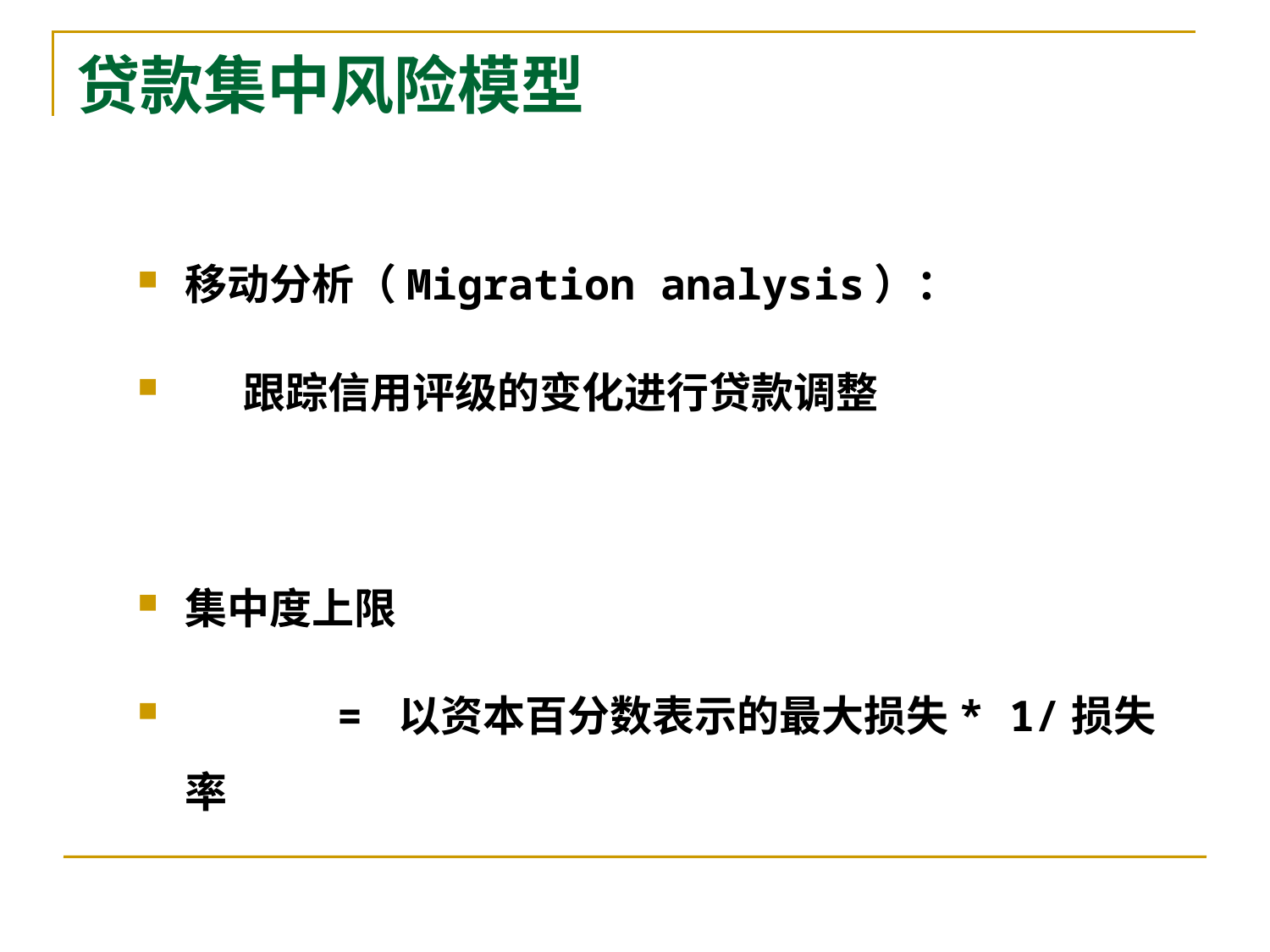

# 贷款集中风险模型
移动分析（Migration analysis）：
     跟踪信用评级的变化进行贷款调整

集中度上限
      = 以资本百分数表示的最大损失* 1/损失率